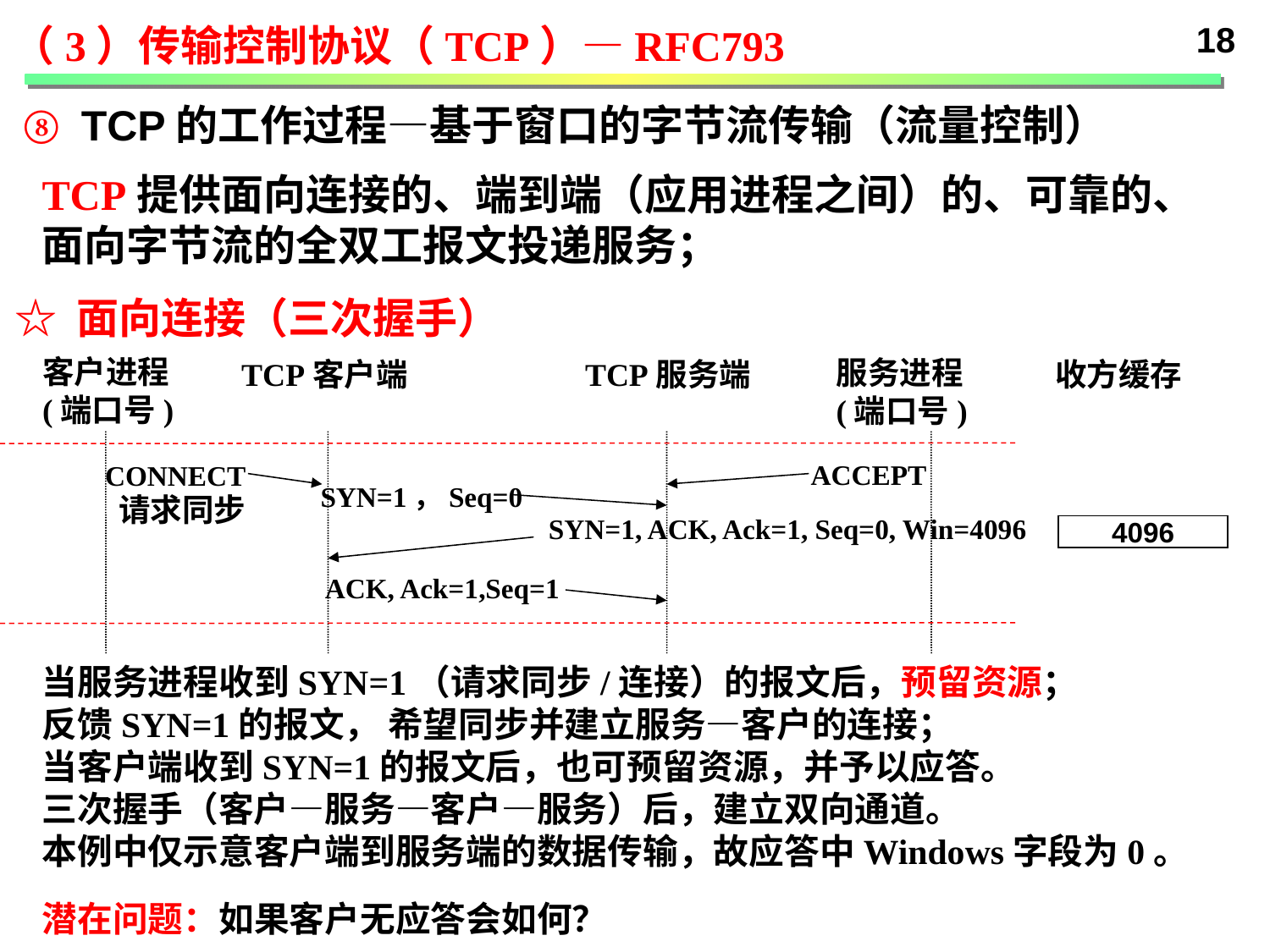

18
（3）传输控制协议（TCP）—RFC793

⑧  TCP的工作过程—基于窗口的字节流传输（流量控制）
TCP提供面向连接的、端到端（应用进程之间）的、可靠的、面向字节流的全双工报文投递服务；
☆ 面向连接（三次握手）
客户进程
(端口号)
服务进程
(端口号)
TCP客户端
TCP服务端
收方缓存

ACCEPT
CONNECT
SYN=1，Seq=0

请求同步

SYN=1, ACK, Ack=1, Seq=0, Win=4096
4096

ACK, Ack=1,Seq=1

当服务进程收到SYN=1（请求同步/连接）的报文后，预留资源；
反馈SYN=1的报文， 希望同步并建立服务—客户的连接；
当客户端收到SYN=1的报文后，也可预留资源，并予以应答。
三次握手（客户—服务—客户—服务）后，建立双向通道。
本例中仅示意客户端到服务端的数据传输，故应答中Windows字段为0。

潜在问题：如果客户无应答会如何？